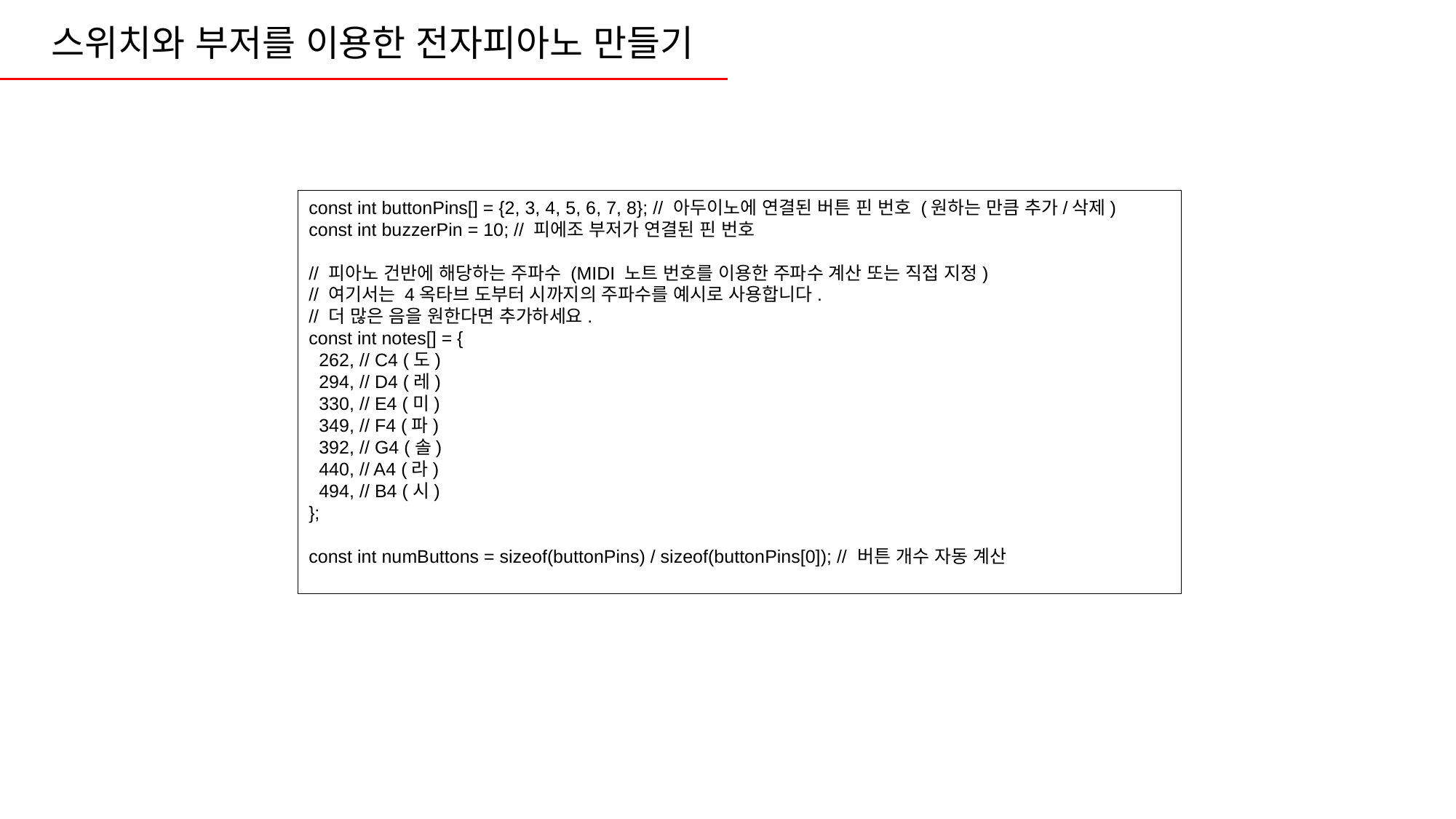

스위치와 부저를 이용한 전자피아노 만들기
const int buttonPins[] = {2, 3, 4, 5, 6, 7, 8}; // 아두이노에 연결된 버튼 핀 번호 (원하는 만큼 추가/삭제)
const int buzzerPin = 10; // 피에조 부저가 연결된 핀 번호

// 피아노 건반에 해당하는 주파수 (MIDI 노트 번호를 이용한 주파수 계산 또는 직접 지정)
// 여기서는 4옥타브 도부터 시까지의 주파수를 예시로 사용합니다.
// 더 많은 음을 원한다면 추가하세요.
const int notes[] = {
  262, // C4 (도)
  294, // D4 (레)
  330, // E4 (미)
  349, // F4 (파)
  392, // G4 (솔)
  440, // A4 (라)
  494, // B4 (시)
};

const int numButtons = sizeof(buttonPins) / sizeof(buttonPins[0]); // 버튼 개수 자동 계산